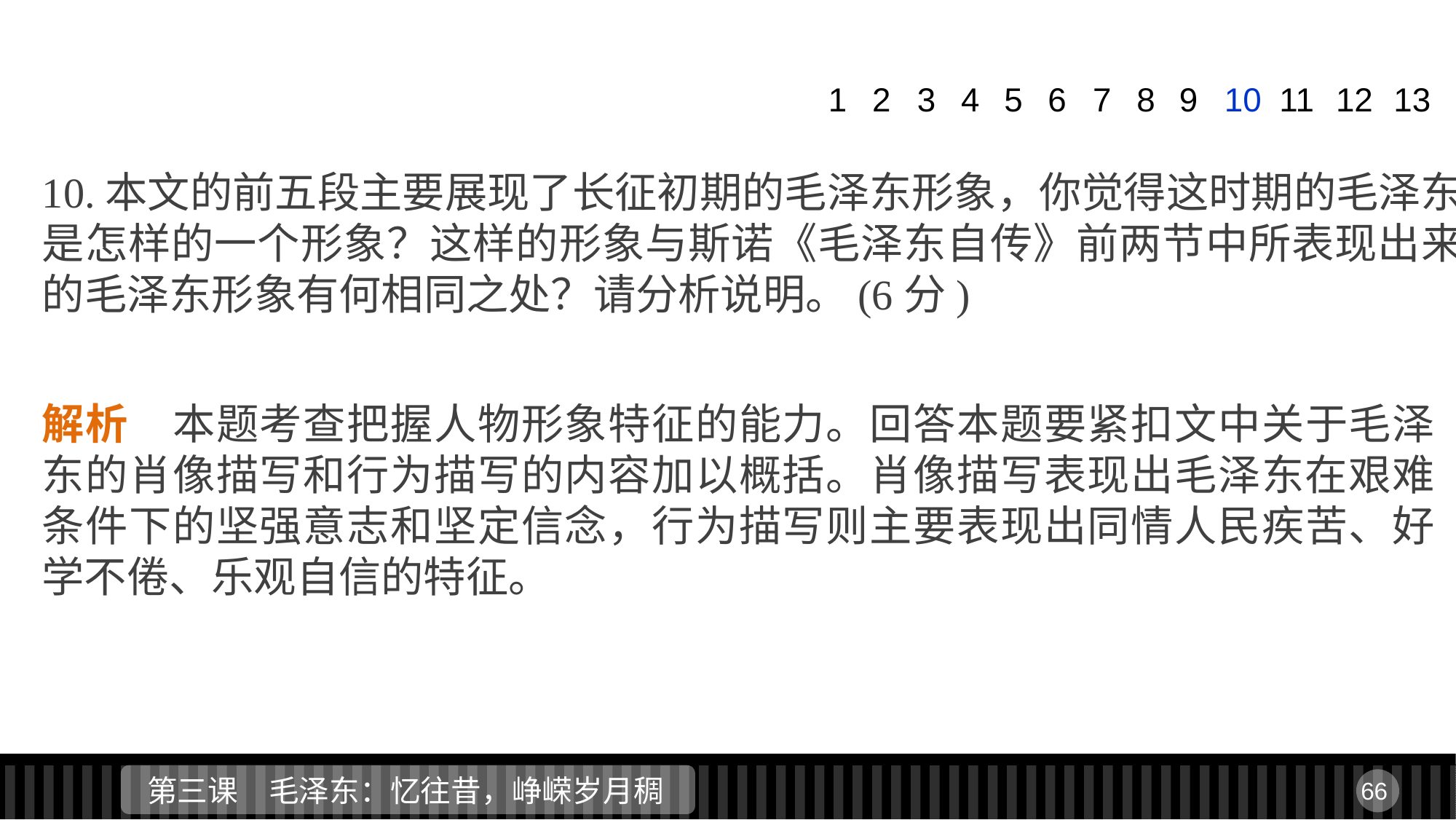

1
2
3
4
5
6
7
8
9
10
11
12
13
10.本文的前五段主要展现了长征初期的毛泽东形象，你觉得这时期的毛泽东是怎样的一个形象？这样的形象与斯诺《毛泽东自传》前两节中所表现出来的毛泽东形象有何相同之处？请分析说明。(6分)
解析　本题考查把握人物形象特征的能力。回答本题要紧扣文中关于毛泽东的肖像描写和行为描写的内容加以概括。肖像描写表现出毛泽东在艰难条件下的坚强意志和坚定信念，行为描写则主要表现出同情人民疾苦、好学不倦、乐观自信的特征。